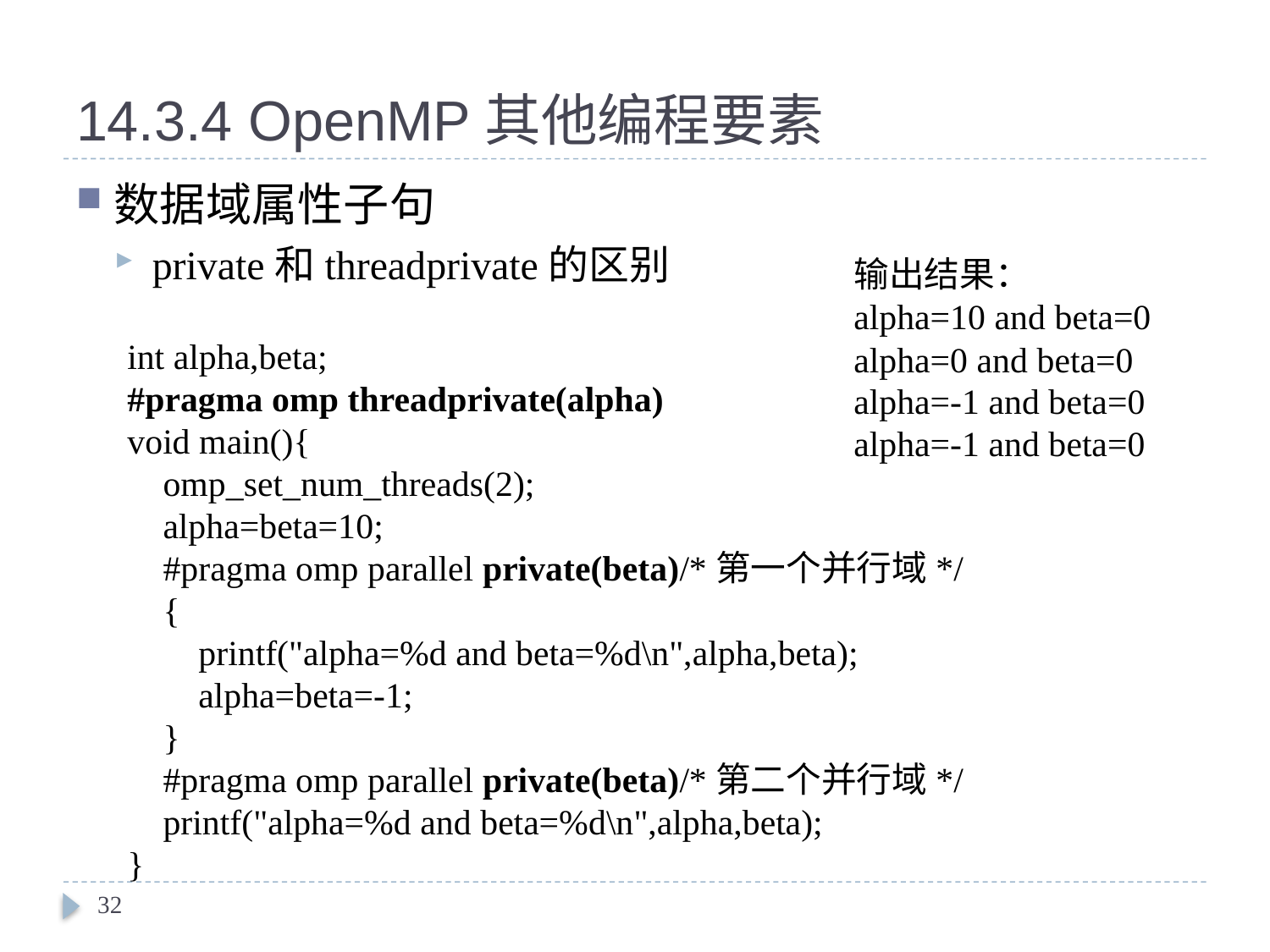

# 14.3.4 OpenMP其他编程要素
数据域属性子句
private和threadprivate的区别
输出结果：
alpha=10 and beta=0
alpha=0 and beta=0
alpha=-1 and beta=0
alpha=-1 and beta=0
int alpha,beta;
#pragma omp threadprivate(alpha)
void main(){
    omp_set_num_threads(2);
    alpha=beta=10;
    #pragma omp parallel private(beta)/*第一个并行域*/
    {
        printf("alpha=%d and beta=%d\n",alpha,beta);
        alpha=beta=-1;
    }
    #pragma omp parallel private(beta)/*第二个并行域*/
    printf("alpha=%d and beta=%d\n",alpha,beta);
}
32